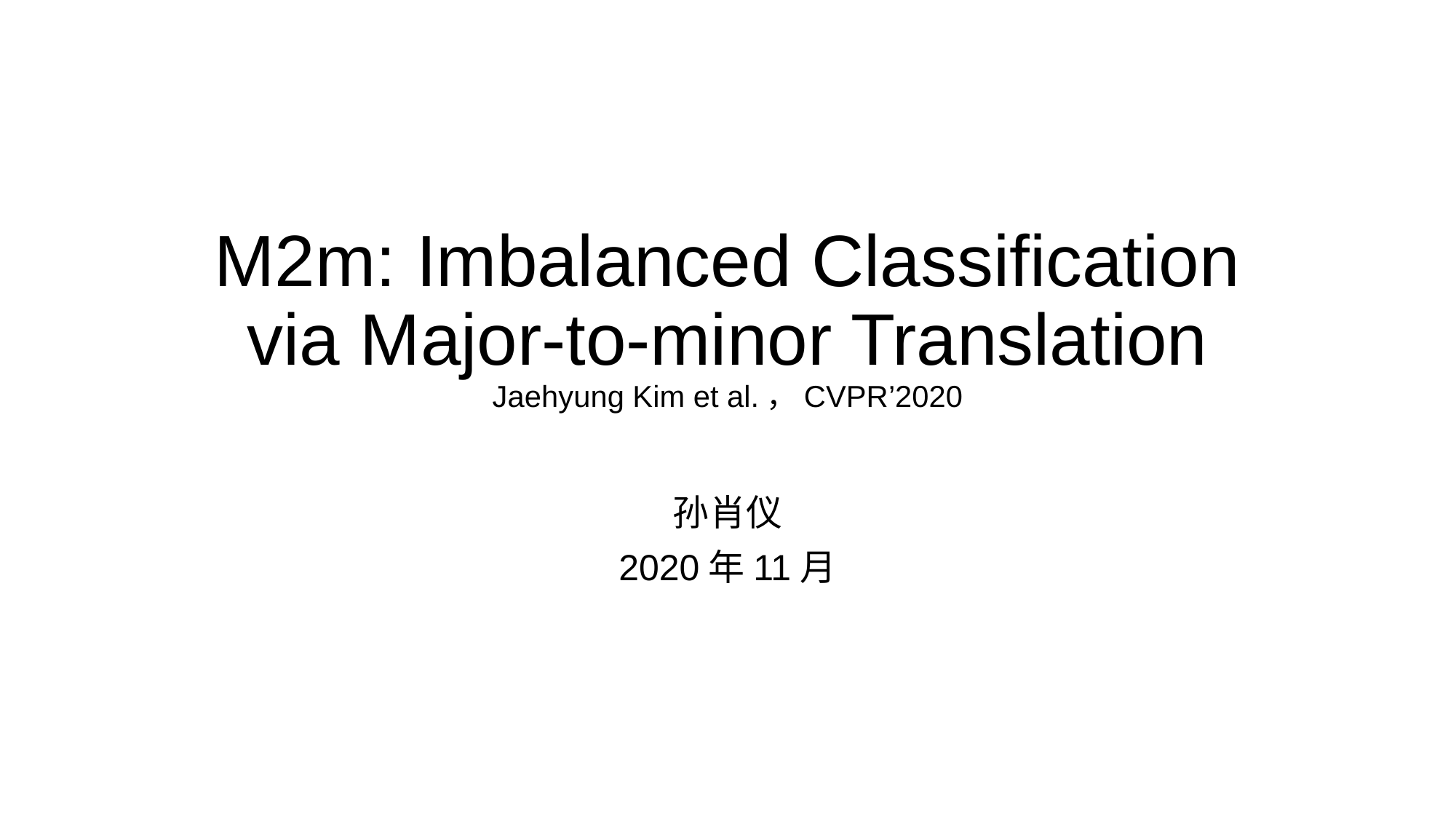

# M2m: Imbalanced Classification via Major-to-minor Translation Jaehyung Kim et al.，CVPR’2020

孙肖仪
2020年11月